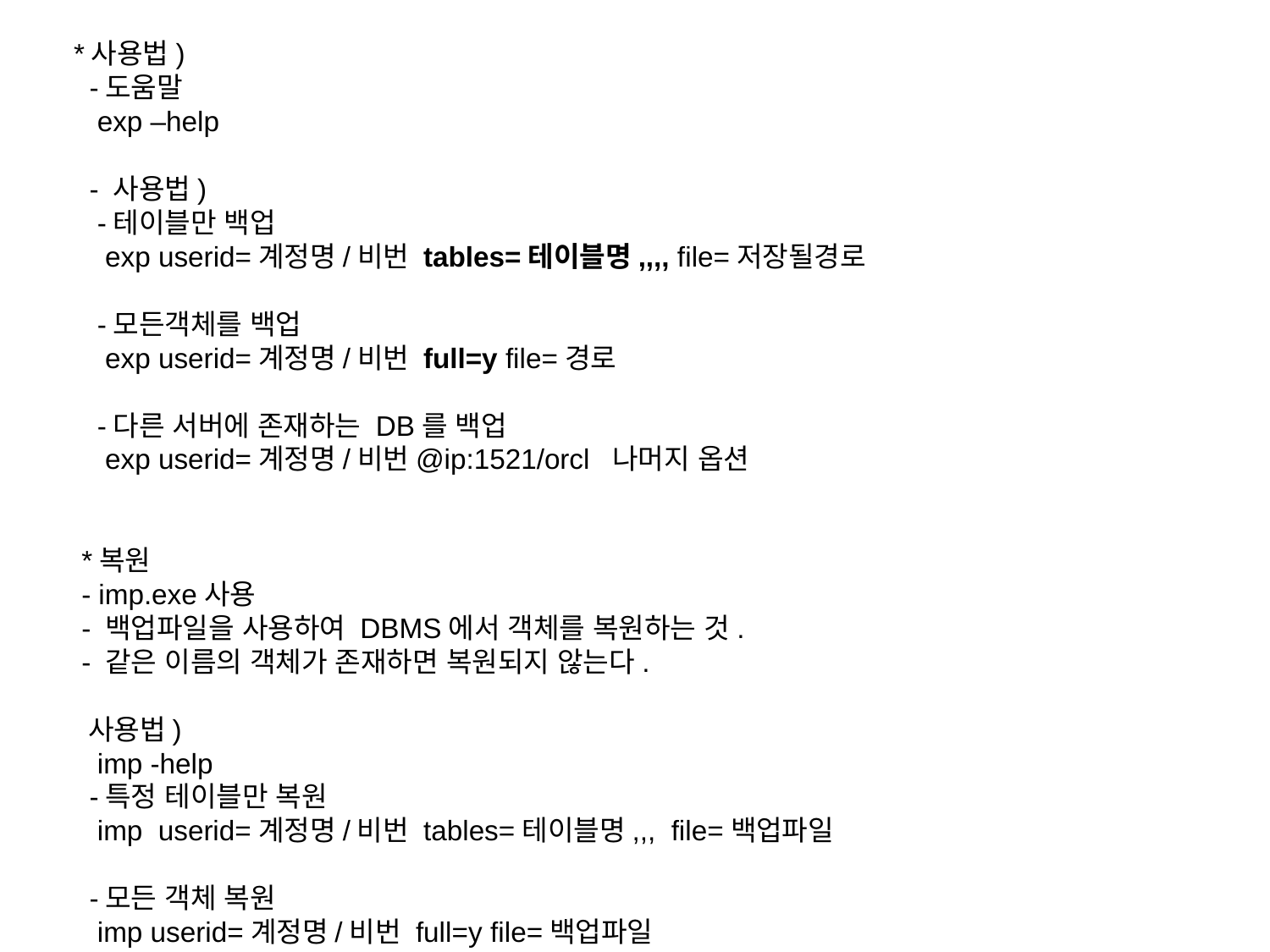

*사용법)
  -도움말
   exp –help

  - 사용법)
   -테이블만 백업
    exp userid=계정명/비번 tables=테이블명,,,, file=저장될경로

   -모든객체를 백업
    exp userid=계정명/비번 full=y file=경로

   -다른 서버에 존재하는 DB를 백업
    exp userid=계정명/비번@ip:1521/orcl  나머지 옵션

 *복원
 - imp.exe사용
 - 백업파일을 사용하여 DBMS에서 객체를 복원하는 것.
 - 같은 이름의 객체가 존재하면 복원되지 않는다.

 사용법)
   imp -help
  -특정 테이블만 복원
   imp  userid=계정명/비번 tables=테이블명,,,  file=백업파일

  -모든 객체 복원
   imp userid=계정명/비번 full=y file=백업파일